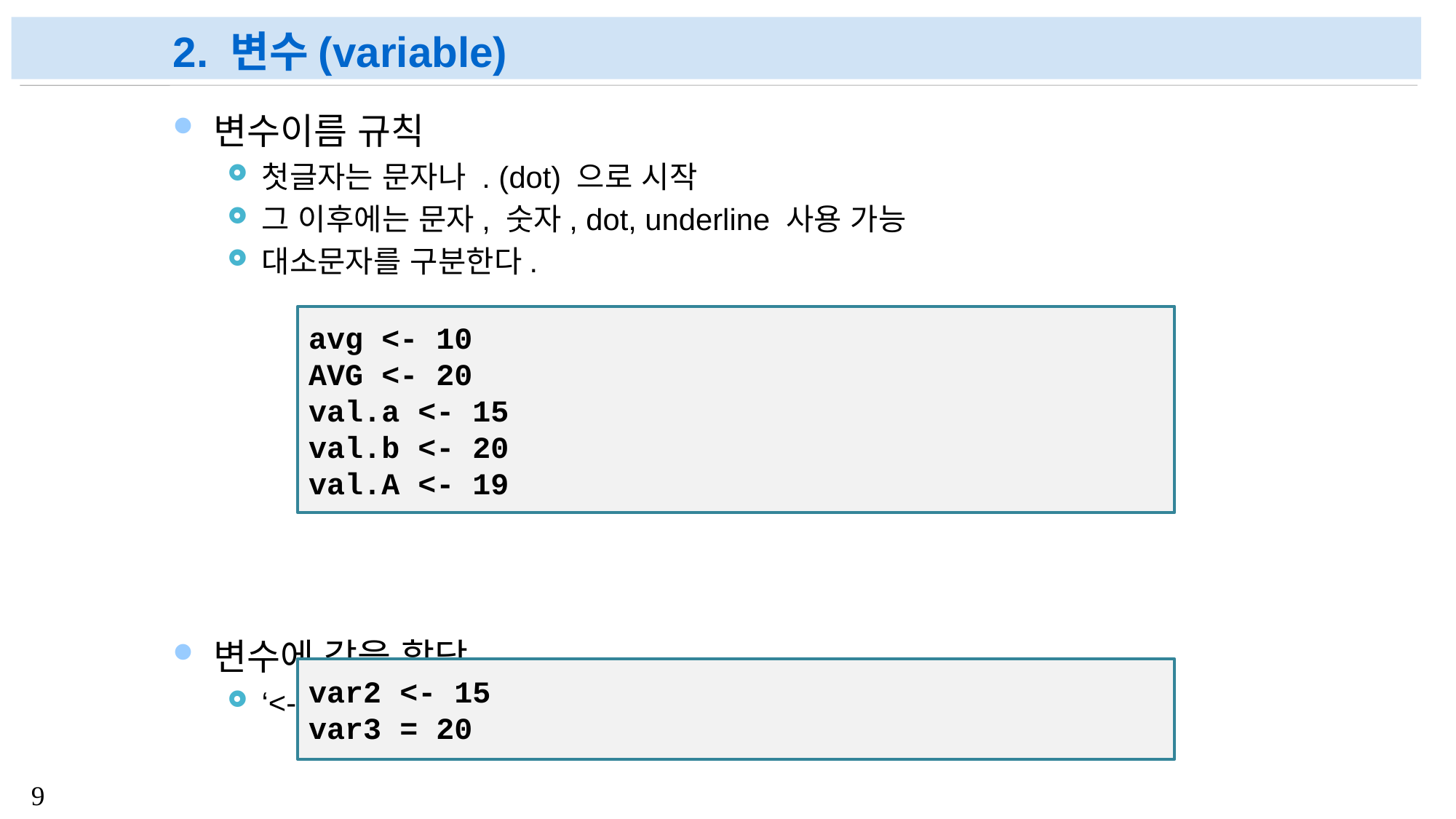

# 2. 변수(variable)
변수이름 규칙
첫글자는 문자나 . (dot) 으로 시작
그 이후에는 문자, 숫자, dot, underline 사용 가능
대소문자를 구분한다.

변수에 값을 할당
‘<-’ 사용  ( ‘=‘ 도 많이 사용)
avg <- 10
AVG <- 20
val.a <- 15
val.b <- 20
val.A <- 19
var2 <- 15
var3 = 20